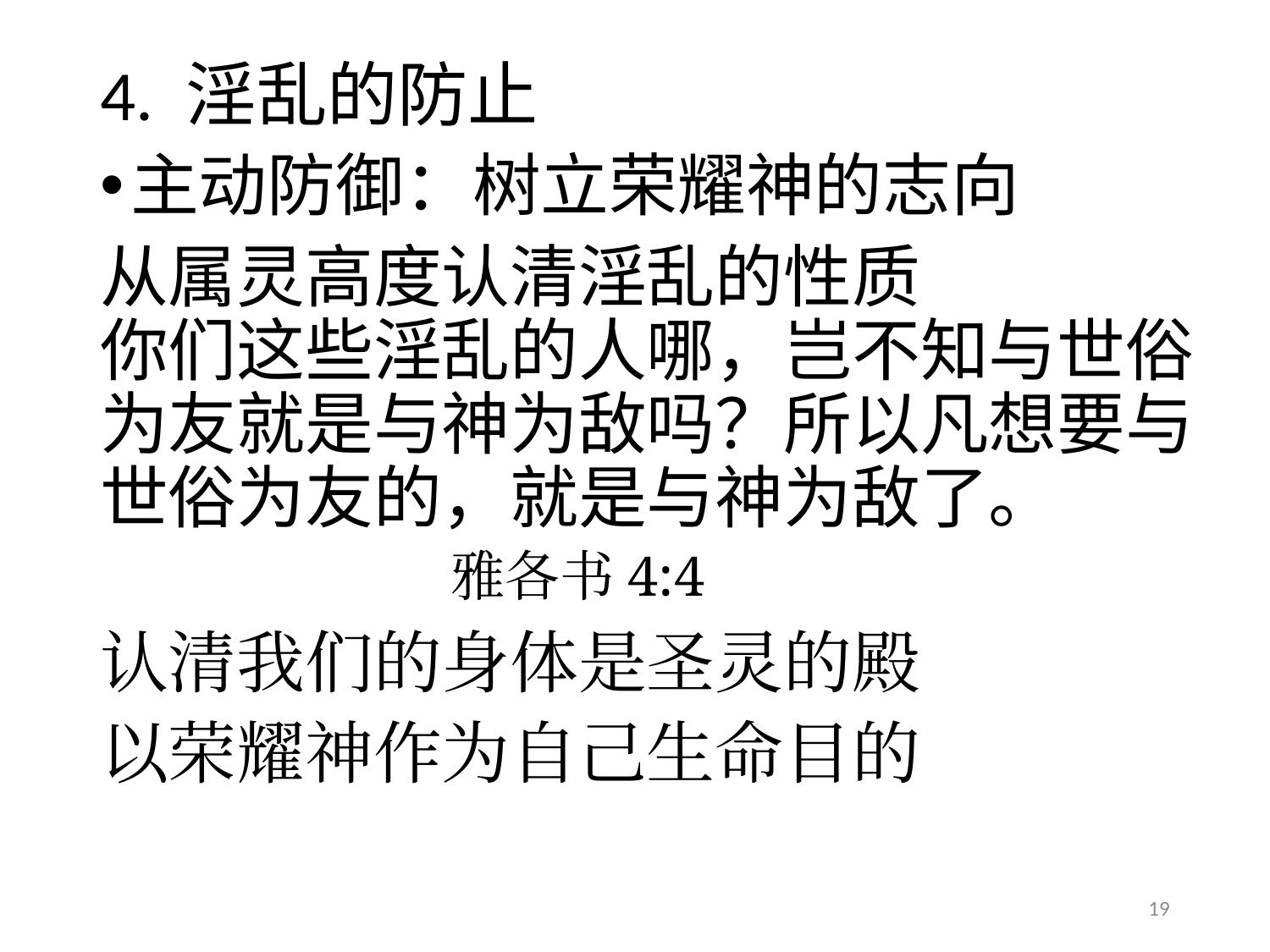

# 4. 淫乱的防止
主动防御：树立荣耀神的志向
从属灵高度认清淫乱的性质
你们这些淫乱的人哪，岂不知与世俗为友就是与神为敌吗？所以凡想要与世俗为友的，就是与神为敌了。
                       雅各书4:4
认清我们的身体是圣灵的殿
以荣耀神作为自己生命目的
19